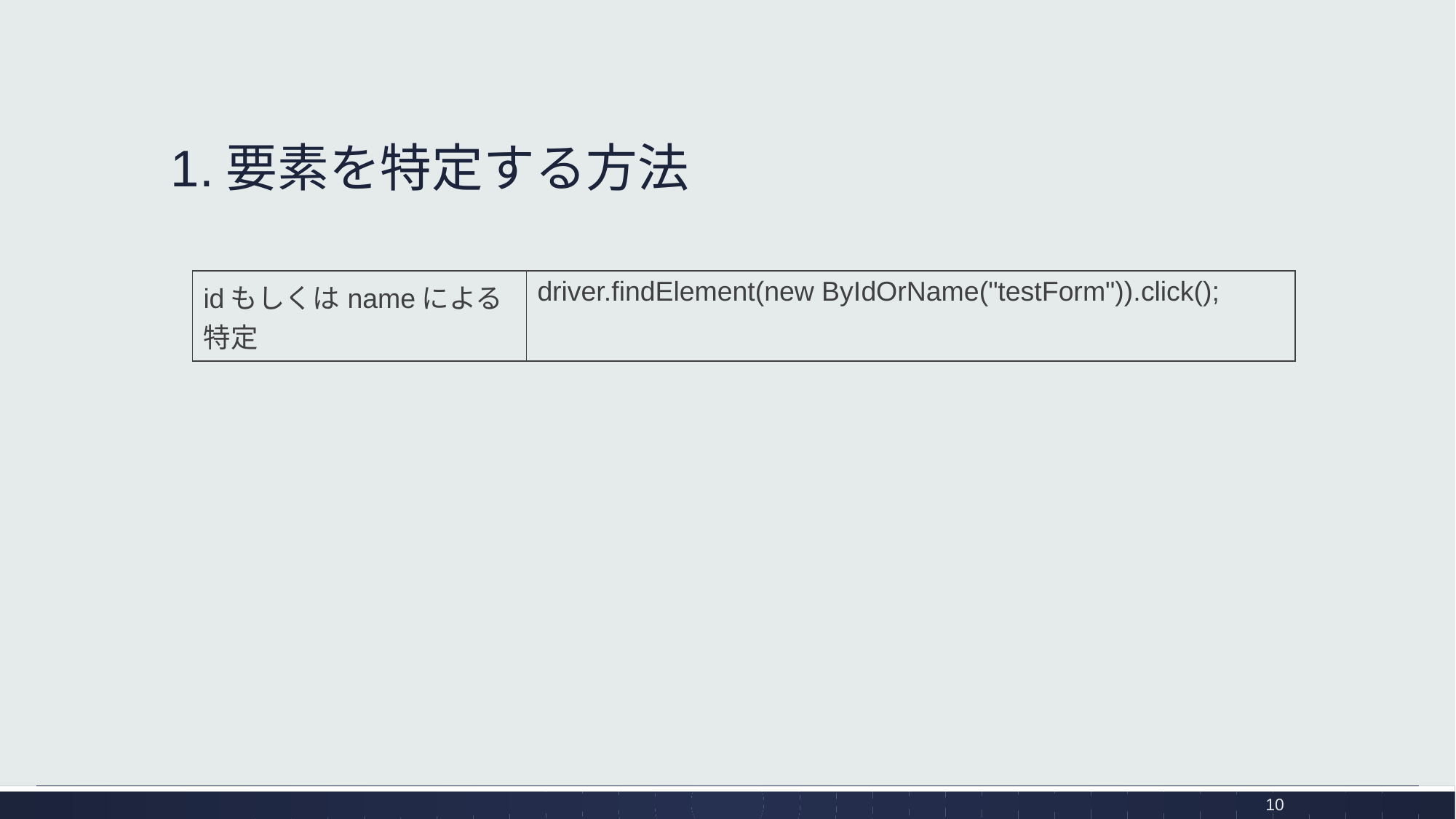

# 1.要素を特定する方法

| idもしくはnameによる特定 | driver.findElement(new ByIdOrName("testForm")).click(); |
| --- | --- |
10